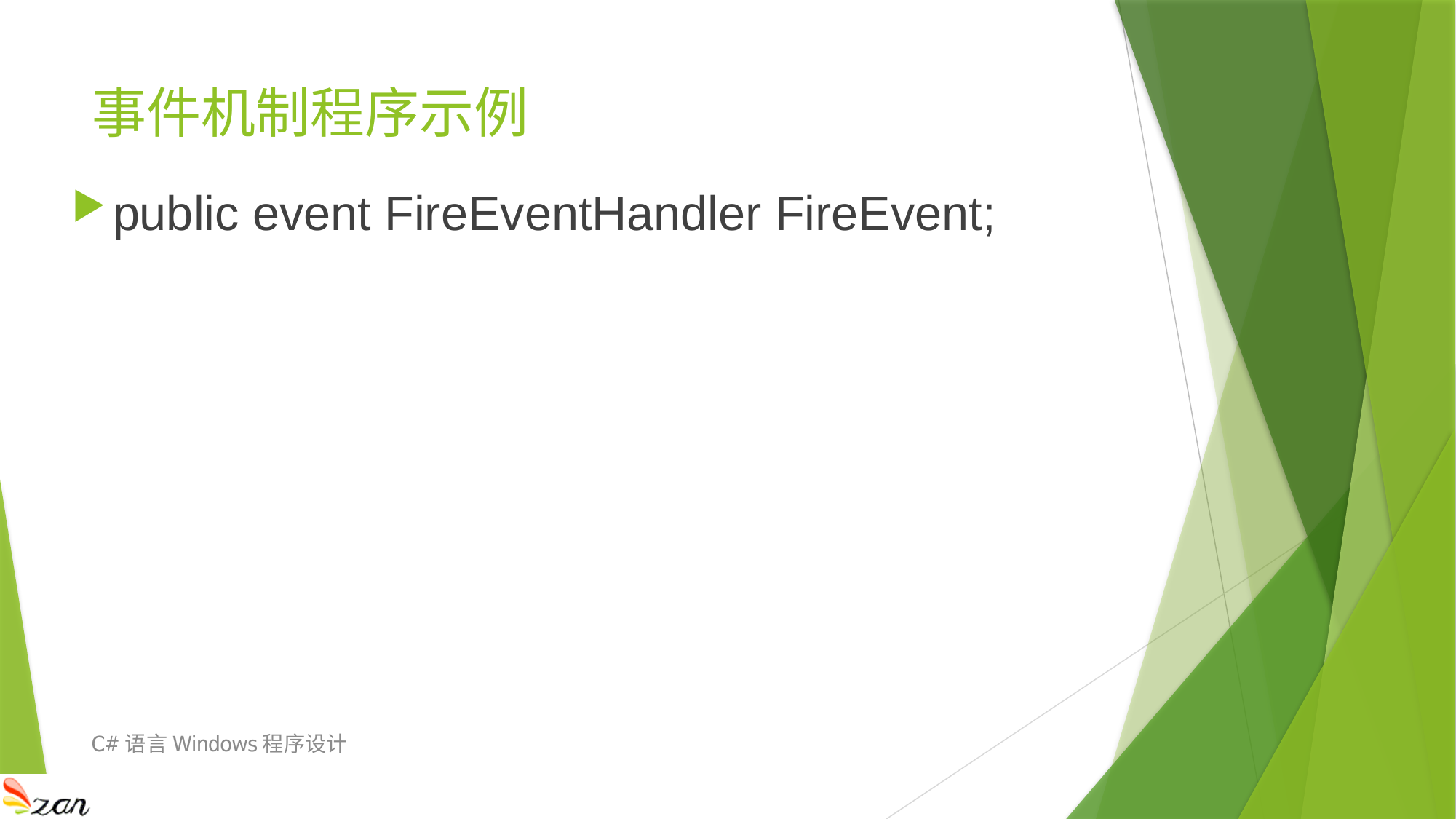

# 事件机制程序示例
public event FireEventHandler FireEvent;
C#语言Windows程序设计